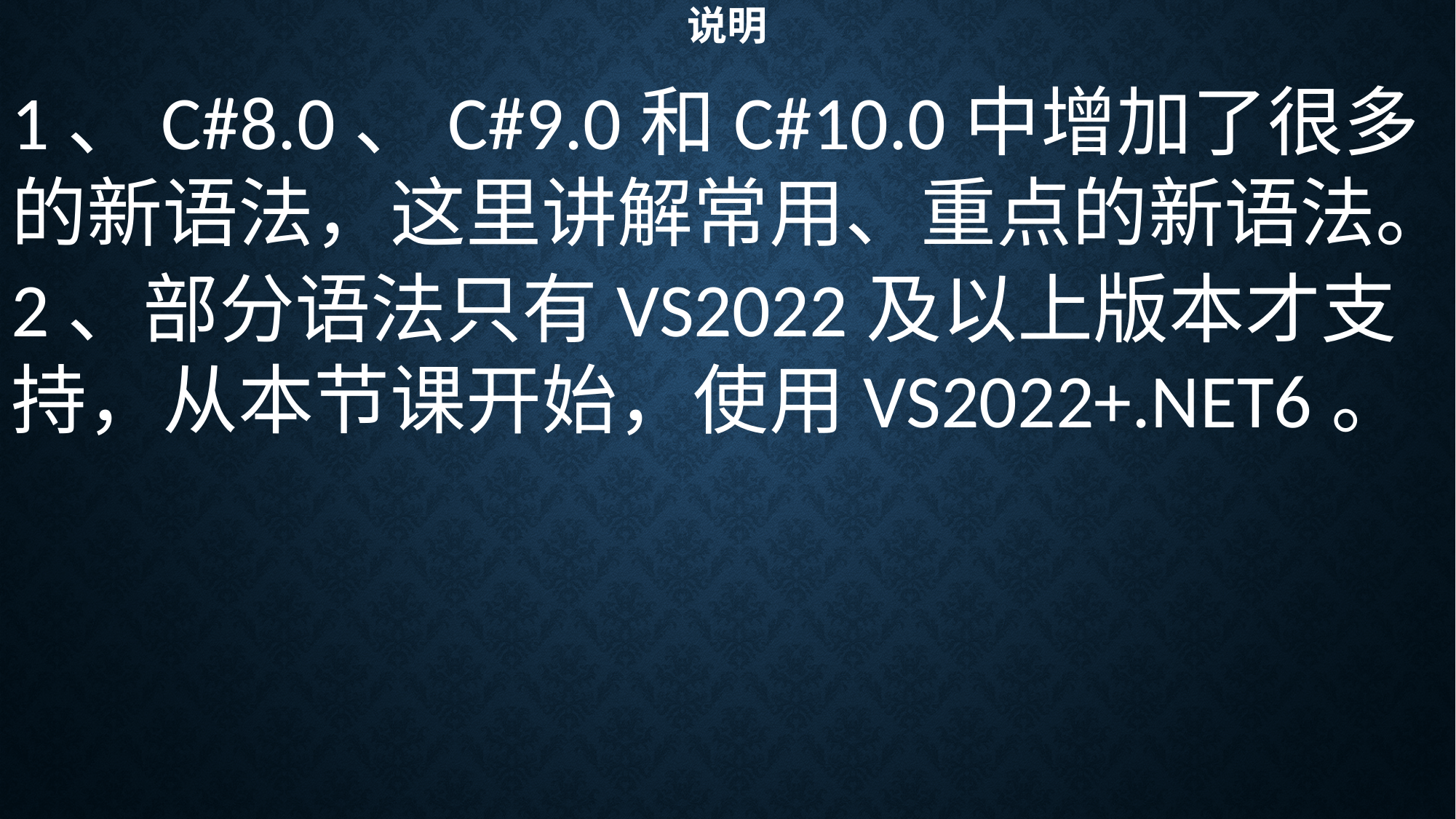

# 说明
1、C#8.0、C#9.0和C#10.0中增加了很多的新语法，这里讲解常用、重点的新语法。
2、部分语法只有VS2022及以上版本才支持，从本节课开始，使用VS2022+.NET6。